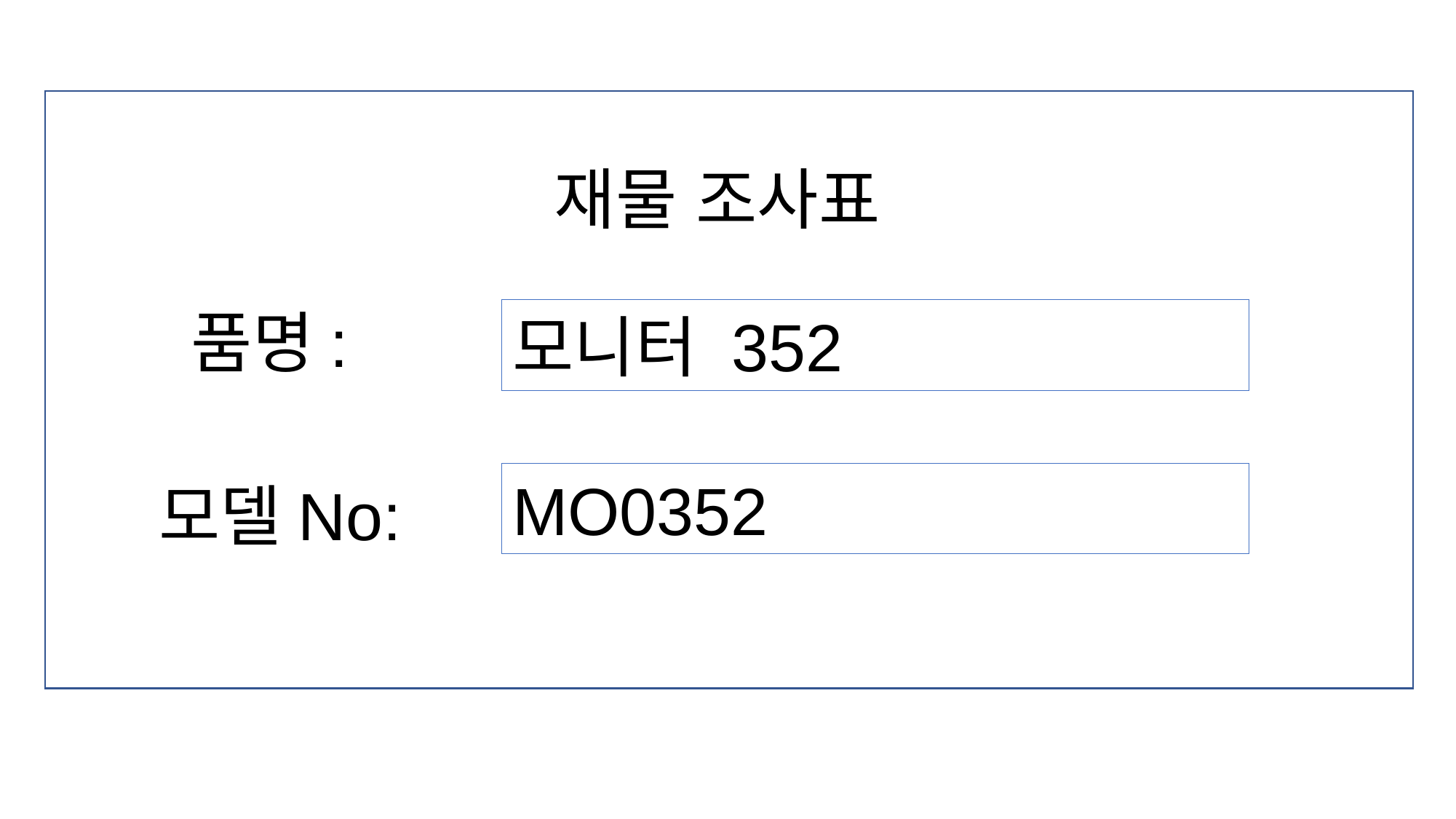

재물 조사표
품명:
모니터 352
MO0352
모델No: